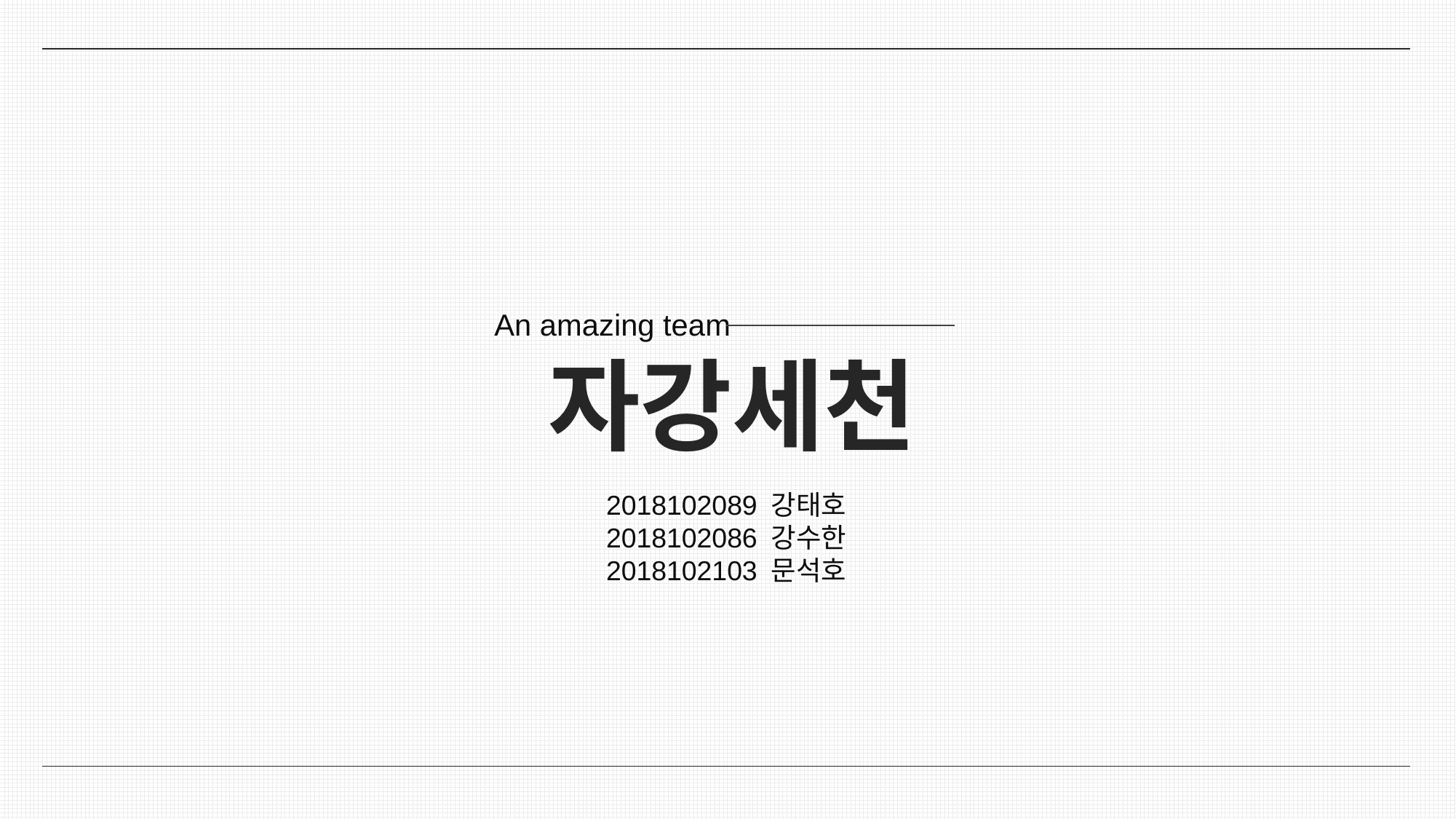

An amazing team
자강세천
2018102089 강태호
2018102086 강수한
2018102103 문석호